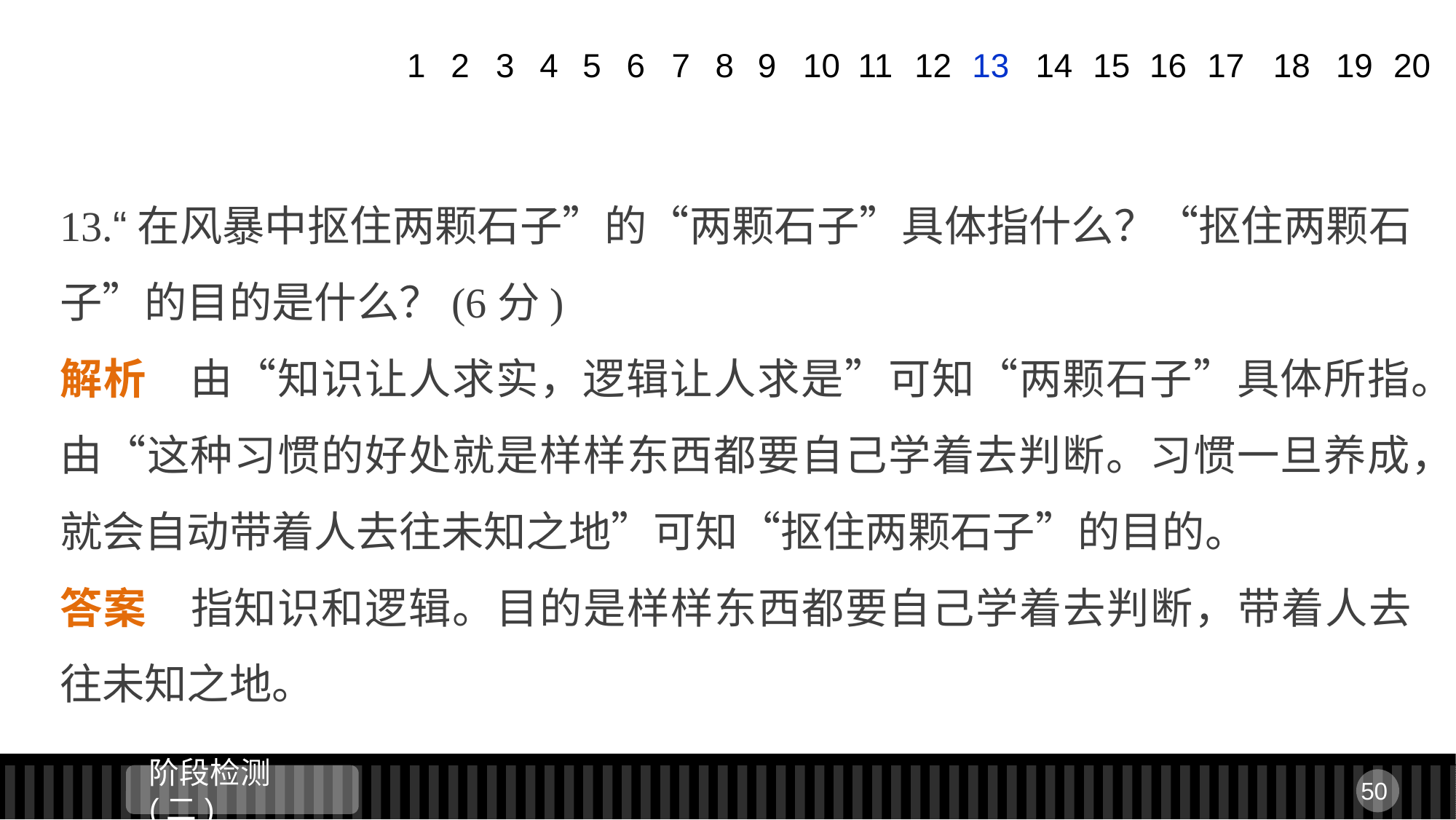

1
2
3
4
5
6
7
8
9
11
12
13
14
15
16
17
18
19
20
10
13.“在风暴中抠住两颗石子”的“两颗石子”具体指什么？“抠住两颗石子”的目的是什么？(6分)
解析　由“知识让人求实，逻辑让人求是”可知“两颗石子”具体所指。由“这种习惯的好处就是样样东西都要自己学着去判断。习惯一旦养成，就会自动带着人去往未知之地”可知“抠住两颗石子”的目的。
答案　指知识和逻辑。目的是样样东西都要自己学着去判断，带着人去往未知之地。